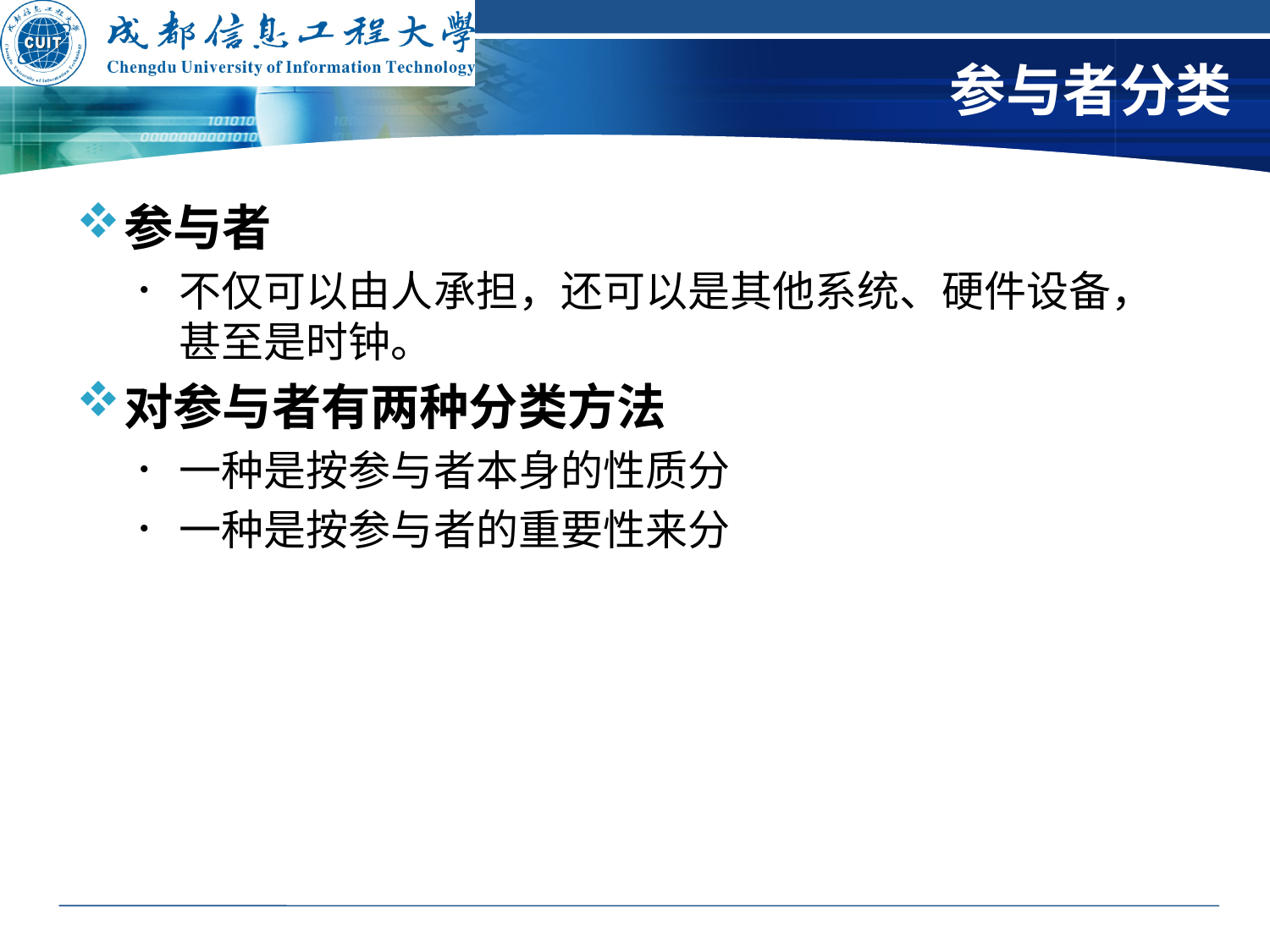

# 参与者分类
参与者
不仅可以由人承担，还可以是其他系统、硬件设备，甚至是时钟。
对参与者有两种分类方法
一种是按参与者本身的性质分
一种是按参与者的重要性来分